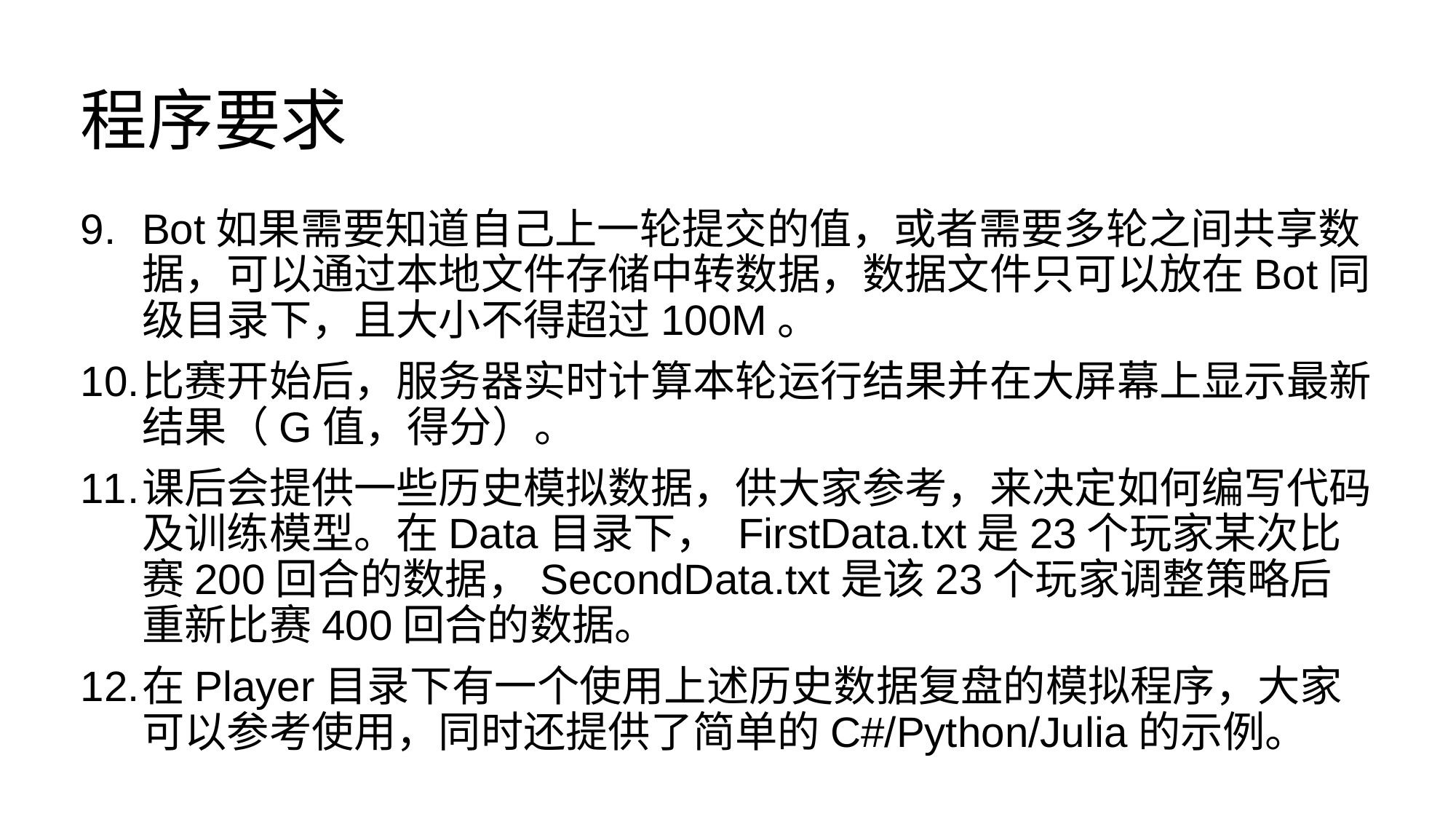

# 程序要求
Bot如果需要知道自己上一轮提交的值，或者需要多轮之间共享数据，可以通过本地文件存储中转数据，数据文件只可以放在Bot同级目录下，且大小不得超过100M。
比赛开始后，服务器实时计算本轮运行结果并在大屏幕上显示最新结果（G值，得分）。
课后会提供一些历史模拟数据，供大家参考，来决定如何编写代码及训练模型。在Data目录下， FirstData.txt是23个玩家某次比赛200回合的数据，SecondData.txt是该23个玩家调整策略后重新比赛400回合的数据。
在Player目录下有一个使用上述历史数据复盘的模拟程序，大家可以参考使用，同时还提供了简单的C#/Python/Julia的示例。